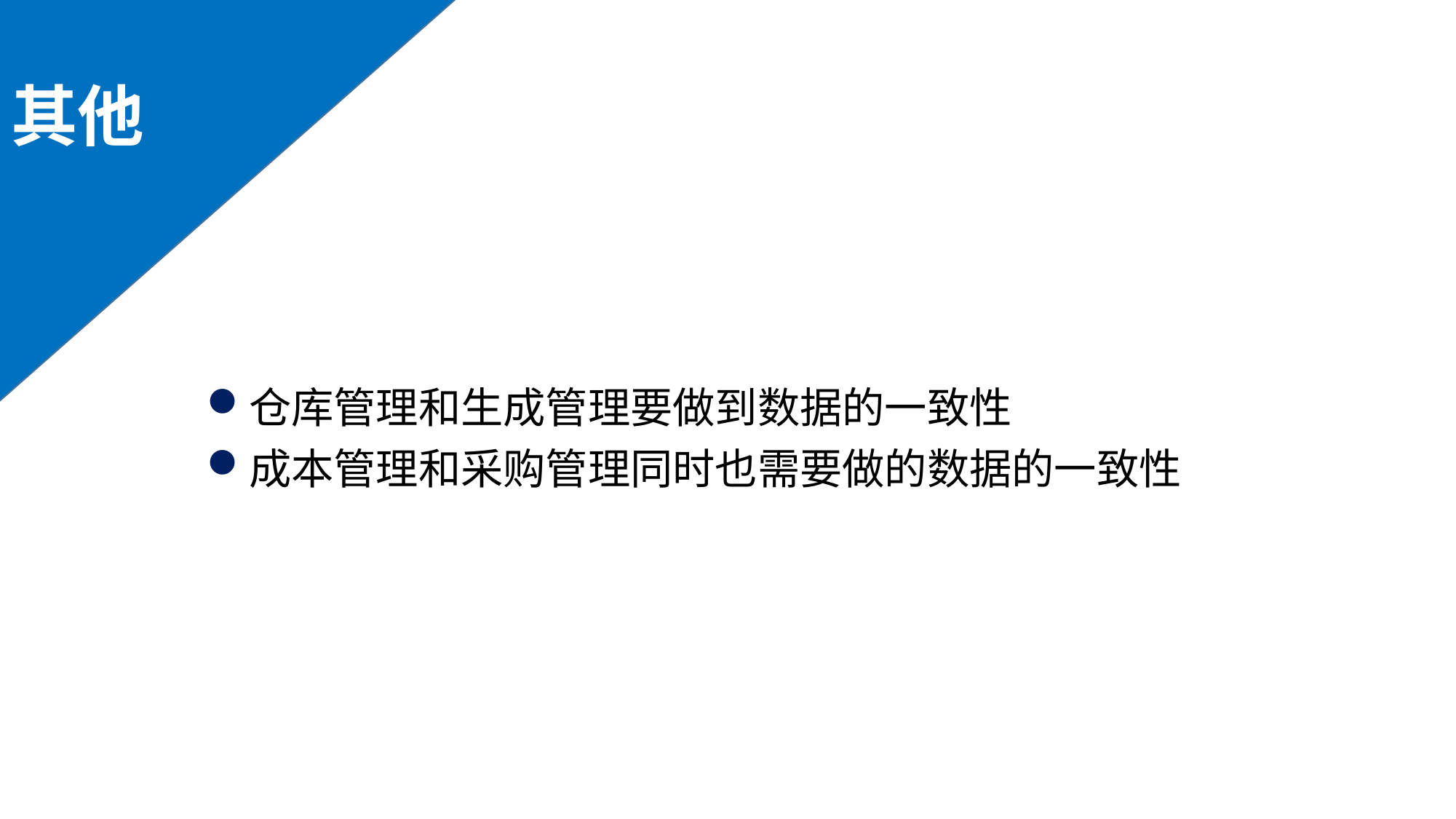

# 其他
仓库管理和生成管理要做到数据的一致性
成本管理和采购管理同时也需要做的数据的一致性